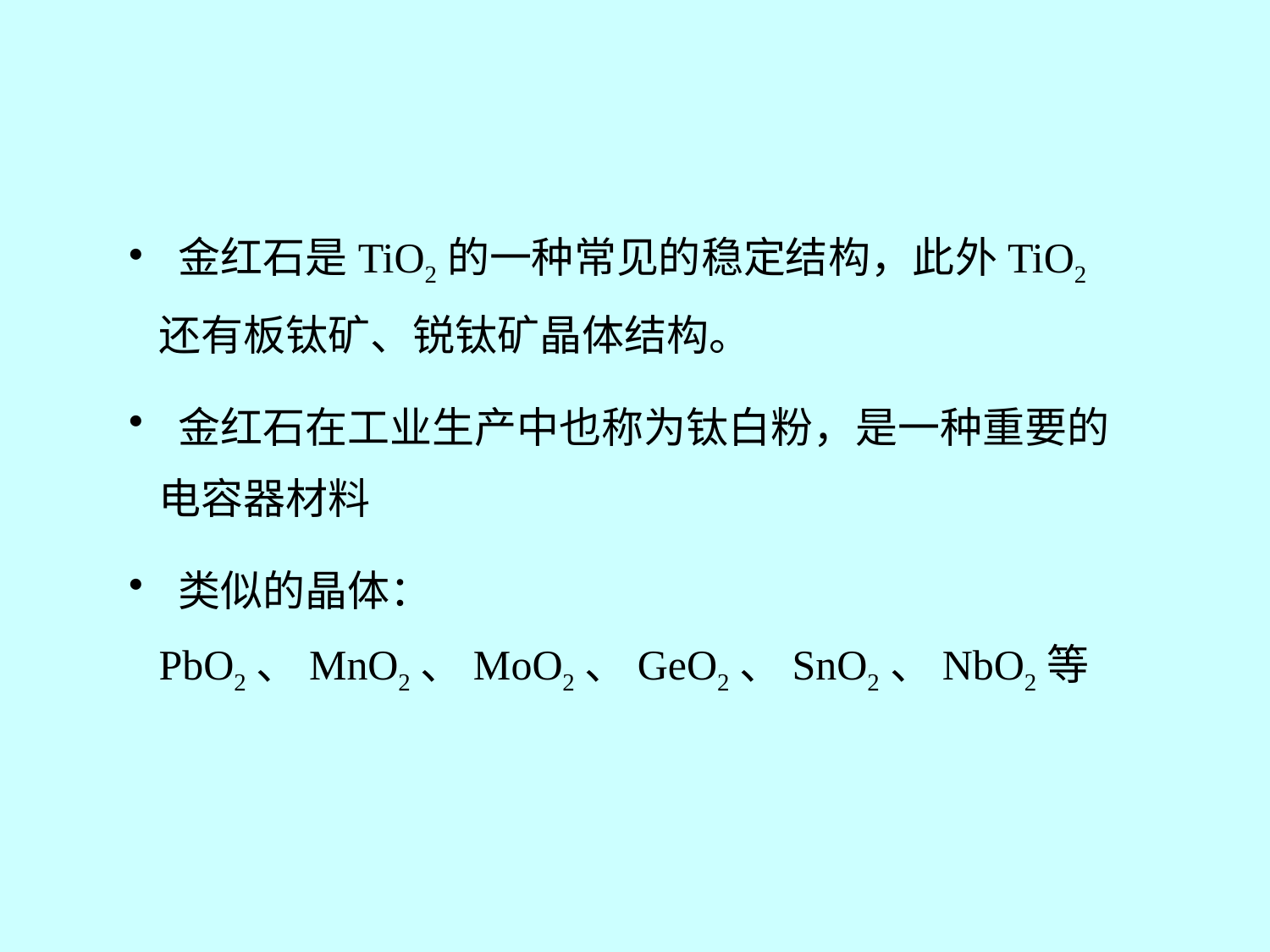

金红石是TiO2的一种常见的稳定结构，此外TiO2还有板钛矿、锐钛矿晶体结构。
 金红石在工业生产中也称为钛白粉，是一种重要的电容器材料
 类似的晶体：PbO2、MnO2、MoO2、GeO2、SnO2、NbO2等